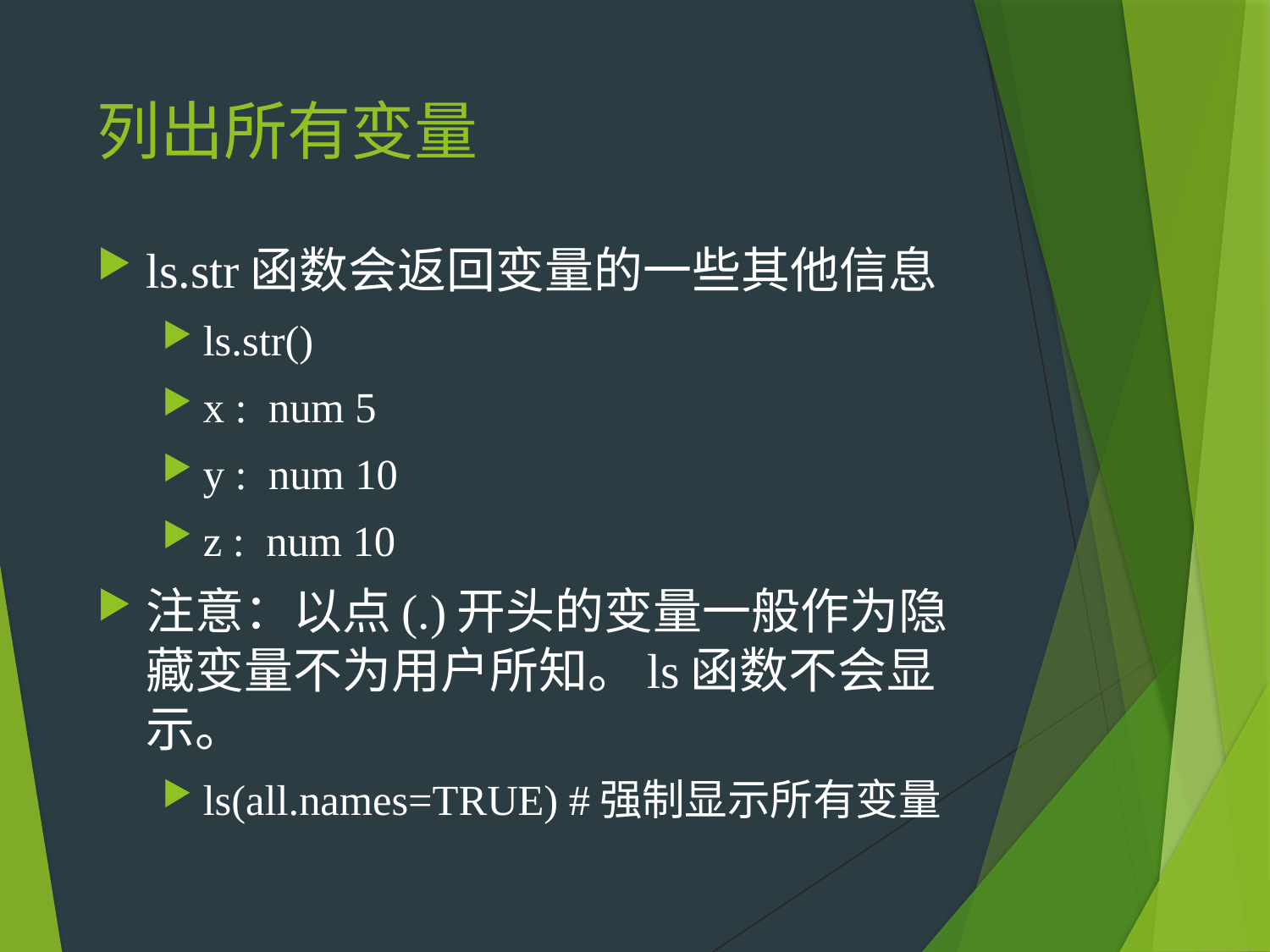

# 列出所有变量
ls.str函数会返回变量的一些其他信息
ls.str()
x :  num 5
y :  num 10
z :  num 10
注意：以点(.)开头的变量一般作为隐藏变量不为用户所知。ls函数不会显示。
ls(all.names=TRUE) #强制显示所有变量